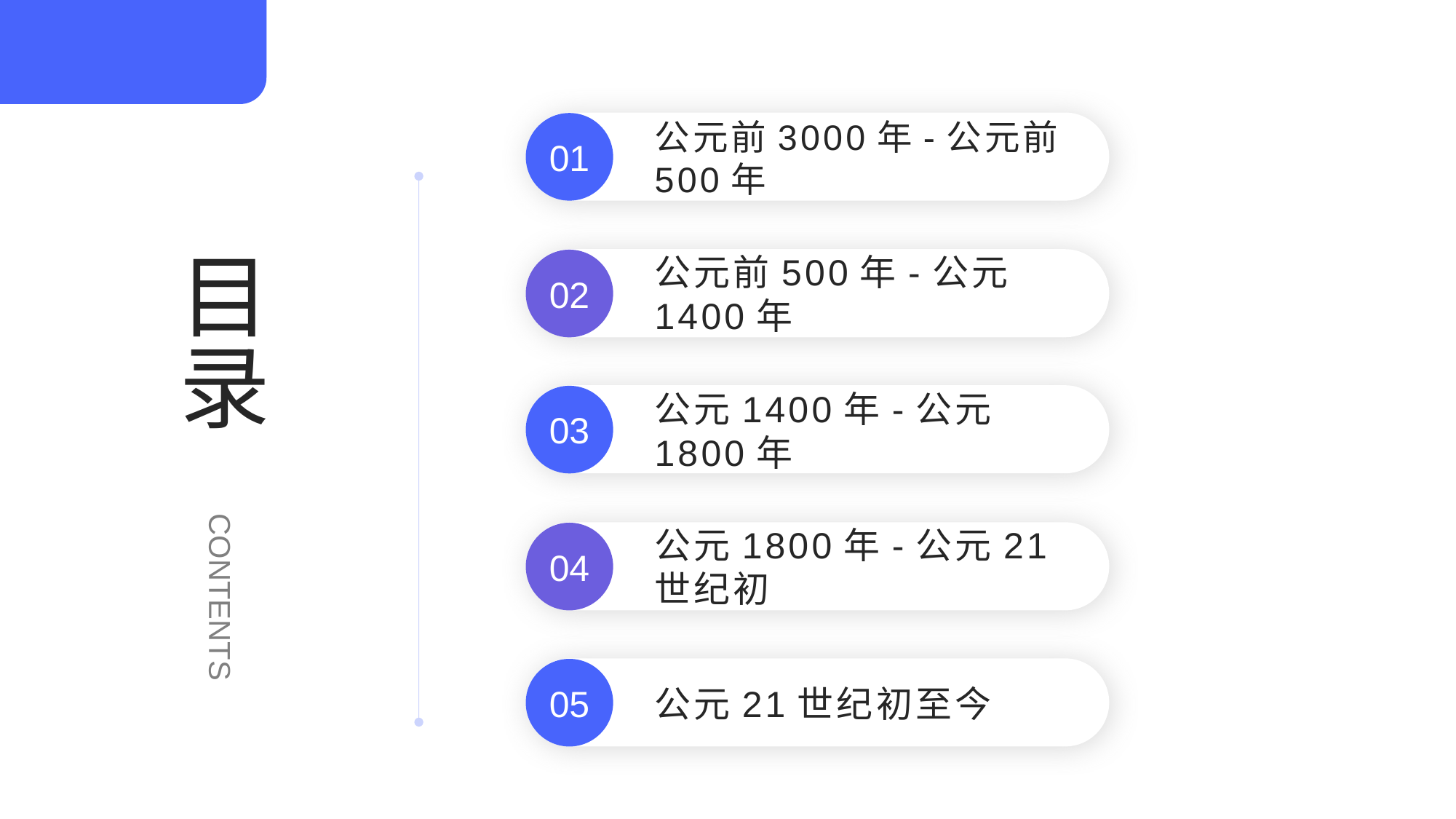

01
公元前3000年-公元前500年
目录
公元前500年-公元1400年

02

03
公元1400年-公元1800年
CONTENTS
公元1800年-公元21世纪初

04

05
公元21世纪初至今